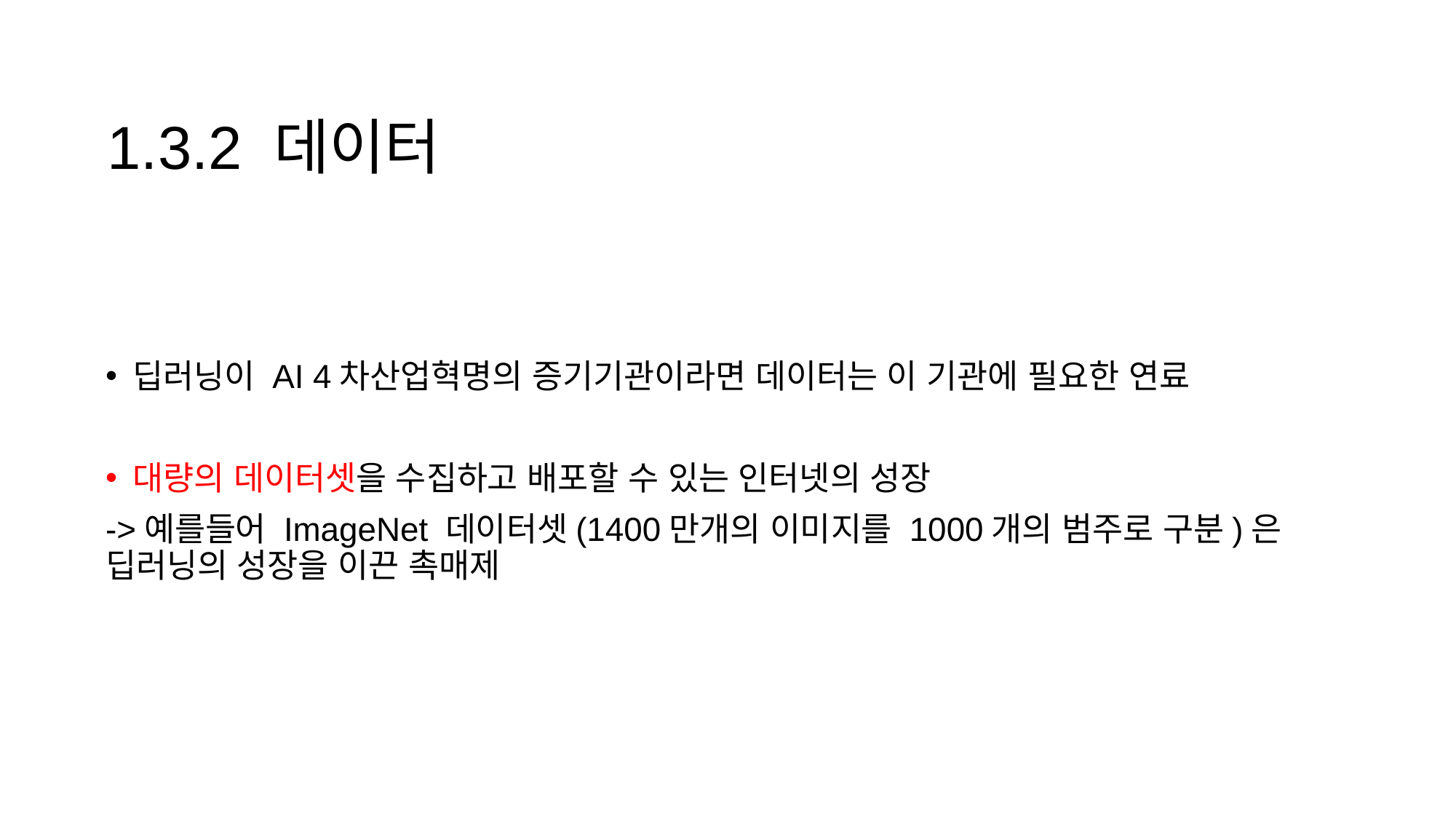

# 1.3.2 데이터
딥러닝이 AI 4차산업혁명의 증기기관이라면 데이터는 이 기관에 필요한 연료

대량의 데이터셋을 수집하고 배포할 수 있는 인터넷의 성장
->예를들어 ImageNet 데이터셋(1400만개의 이미지를 1000개의 범주로 구분)은 딥러닝의 성장을 이끈 촉매제